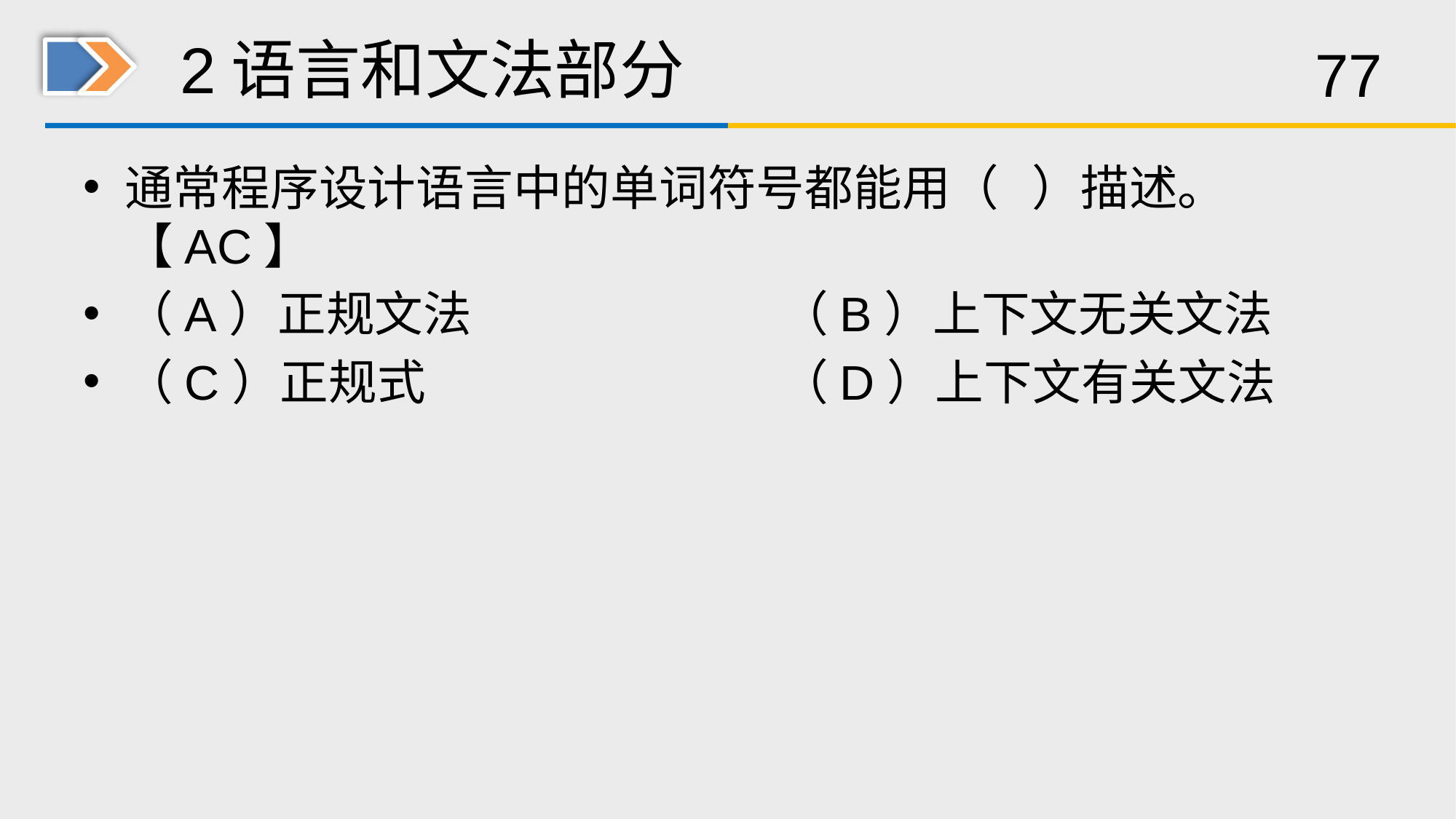

# 2语言和文法部分
77
通常程序设计语言中的单词符号都能用（   ）描述。【AC】
（A）正规文法			（B）上下文无关文法
（C）正规式				（D）上下文有关文法